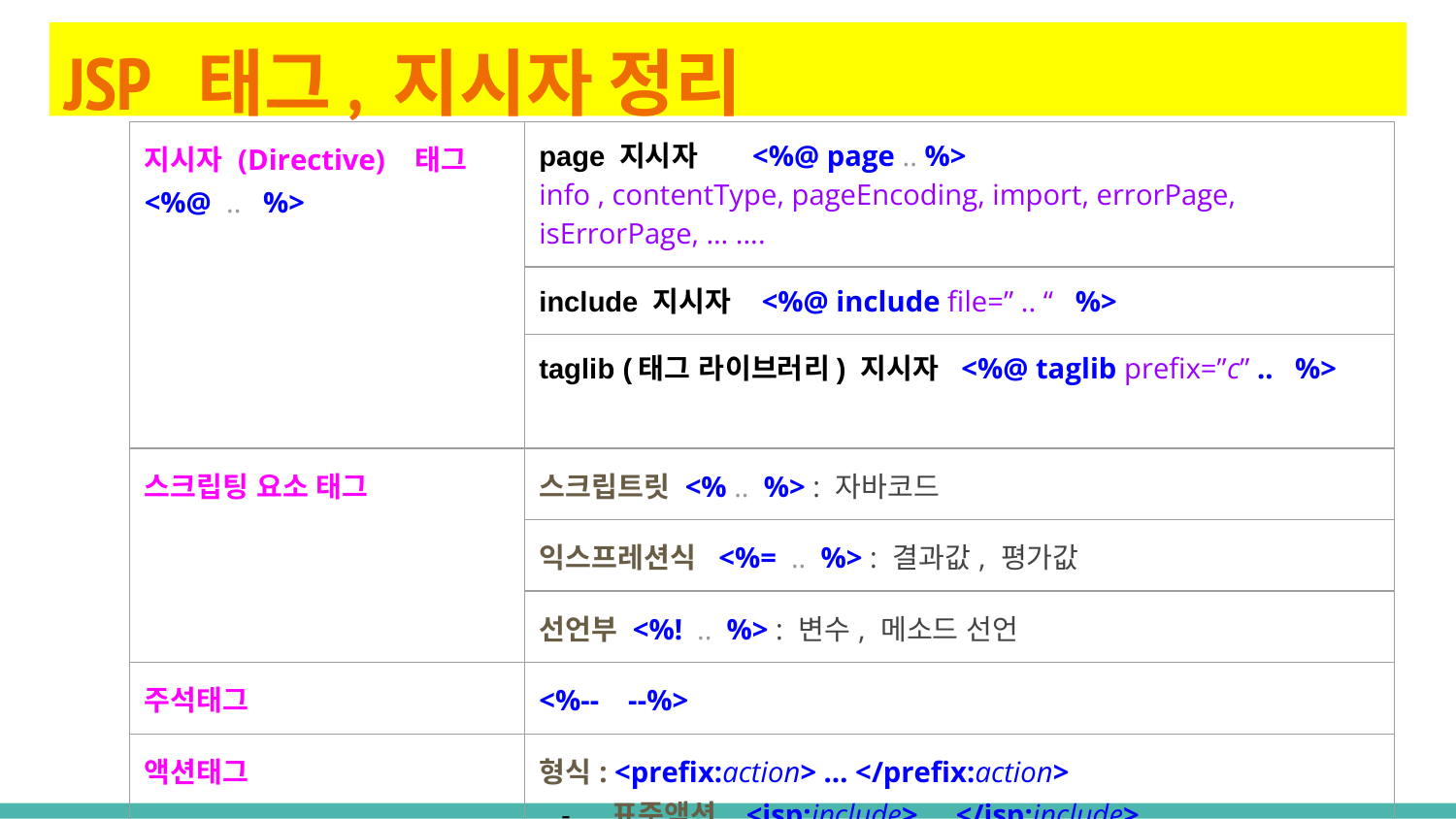

# JSP  태그, 지시자 정리
| 지시자 (Directive) 태그 <%@ .. %> | page 지시자 <%@ page .. %> info , contentType, pageEncoding, import, errorPage, isErrorPage, … .... |
| --- | --- |
|  | include 지시자 <%@ include file=” .. “ %> |
|  | taglib (태그 라이브러리) 지시자 <%@ taglib prefix=”c” .. %> |
| 스크립팅 요소 태그 | 스크립트릿 <% .. %> : 자바코드 |
|  | 익스프레션식 <%= .. %> : 결과값, 평가값 |
|  | 선언부 <%! .. %> : 변수, 메소드 선언 |
| 주석태그 | <%-- --%> |
| 액션태그 | 형식: <prefix:action> … </prefix:action> 표준액션 <jsp:include> .. </jsp:include> 커스텀액션 예) <c: set var="i" value="0"/> |